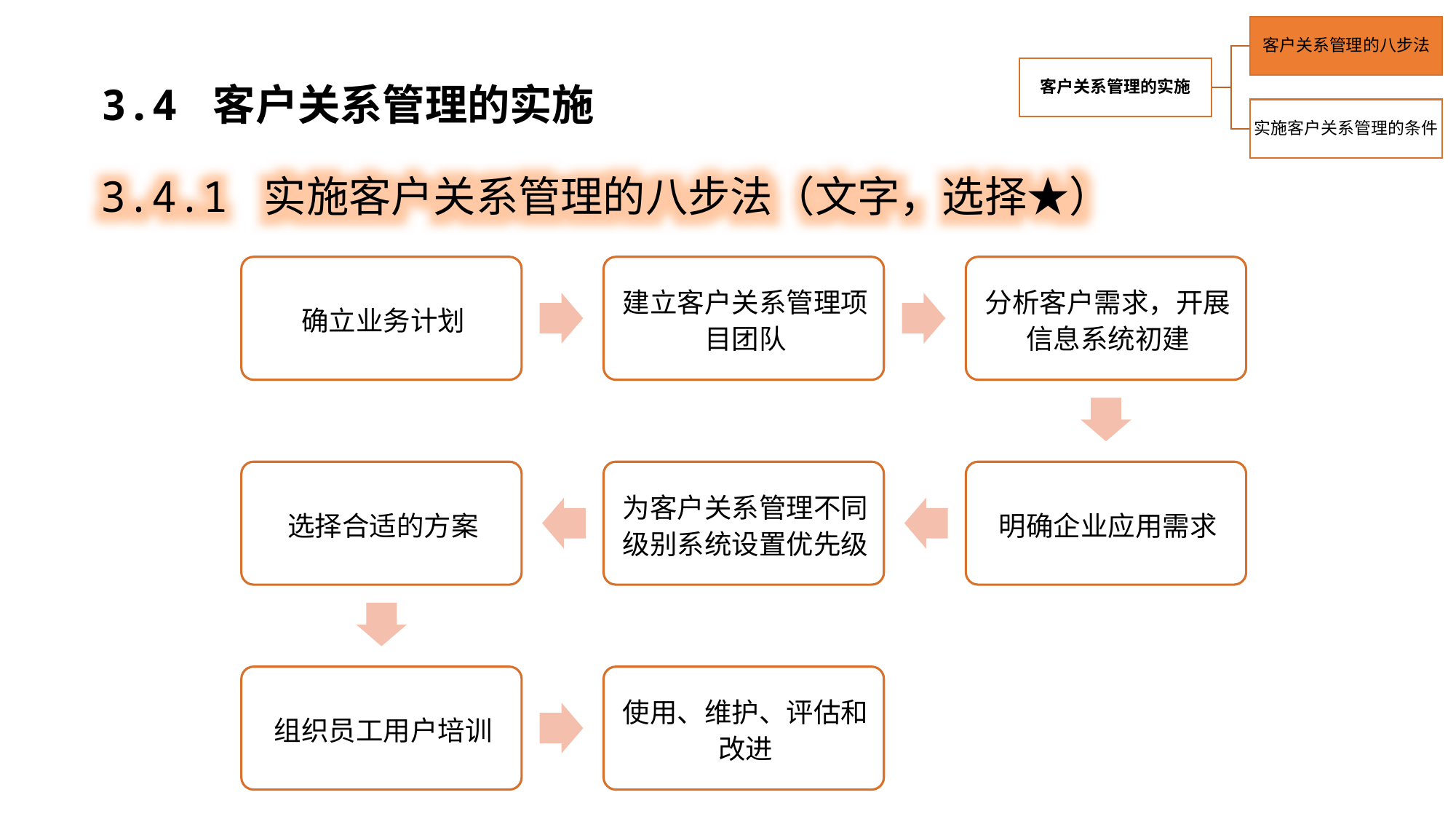

客户关系管理的实施
客户关系管理的八步法
实施客户关系管理的条件
3.4 客户关系管理的实施
3.4.1 实施客户关系管理的八步法（文字，选择★）
确立业务计划

建立客户关系管理项目团队

分析客户需求，开展信息系统初建

明确企业应用需求

为客户关系管理不同级别系统设置优先级

选择合适的方案

组织员工用户培训

使用、维护、评估和改进